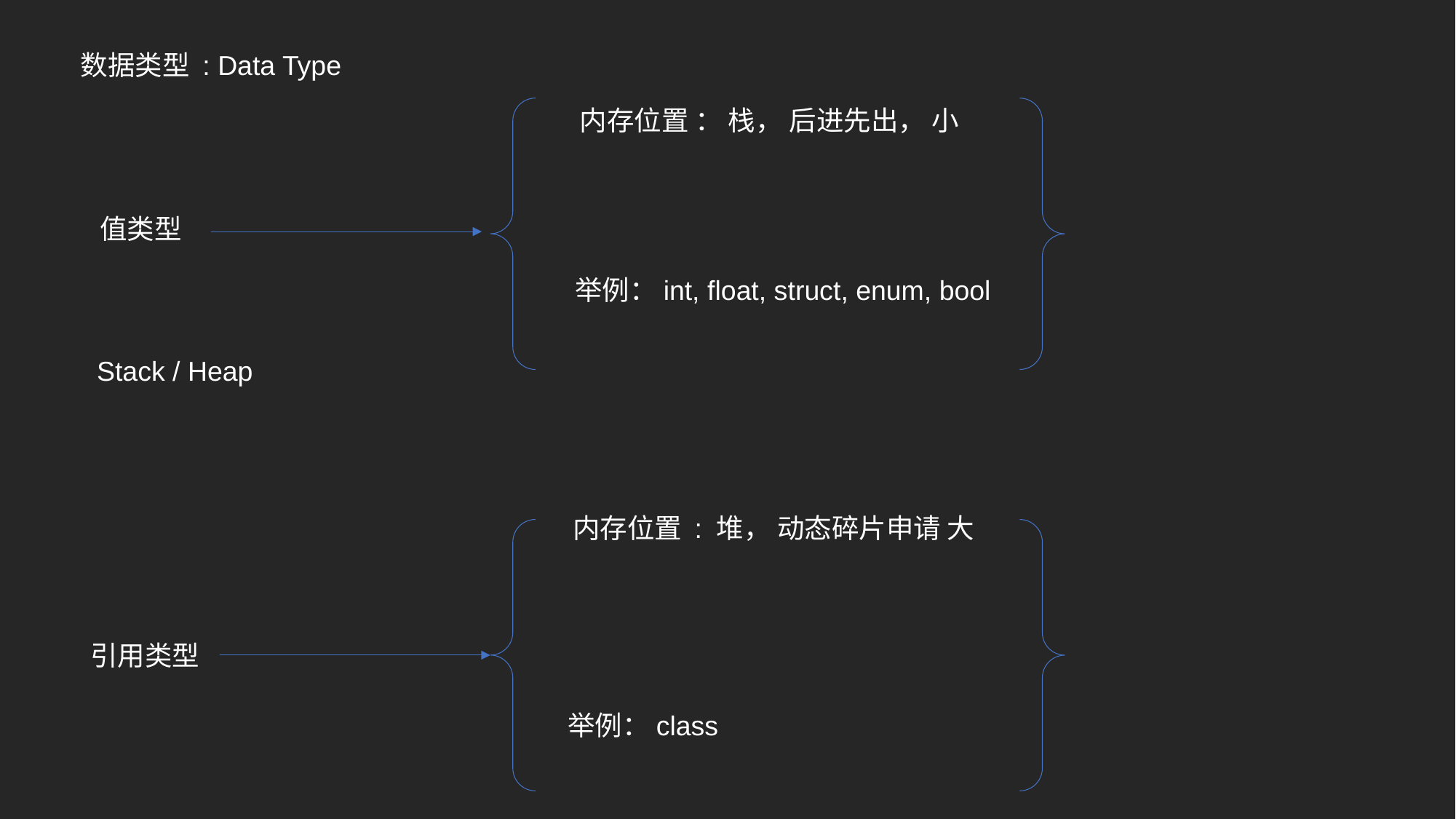

数据类型 : Data Type

内存位置 ： 栈， 后进先出， 小
值类型
举例：int, float, struct, enum, bool
Stack / Heap
内存位置 : 堆， 动态碎片申请 大

引用类型
举例：class